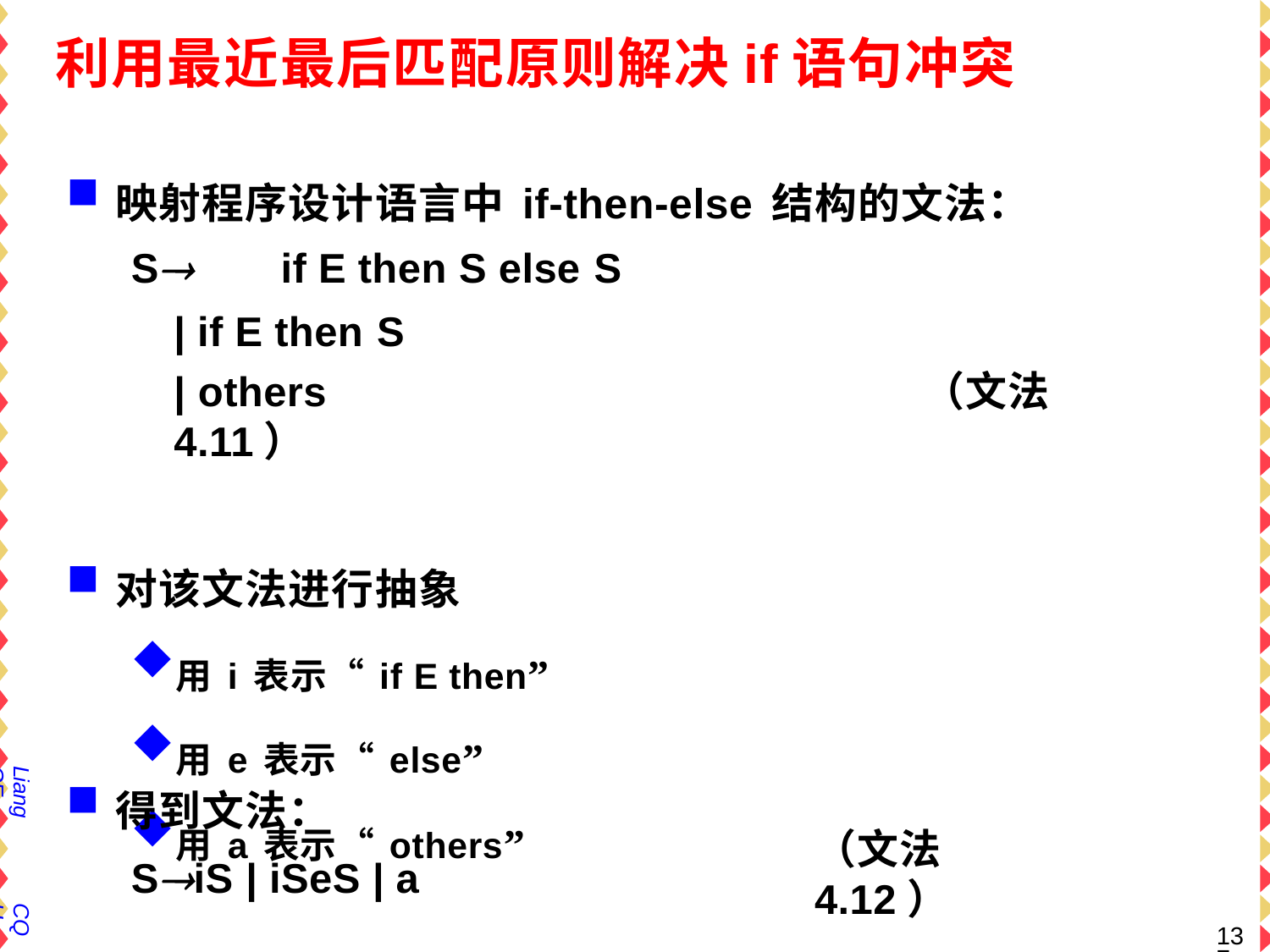

# 利用最近最后匹配原则解决if语句冲突
映射程序设计语言中if-then-else结构的文法：
S→	if E then S else S
| if E then S
| others	（文法4.11）

对该文法进行抽象
用i表示“if E then”
用e表示“else”
用a表示“others”
得到文法：
S→iS | iSeS | a
Liang GE
（文法4.12）
CQU
137